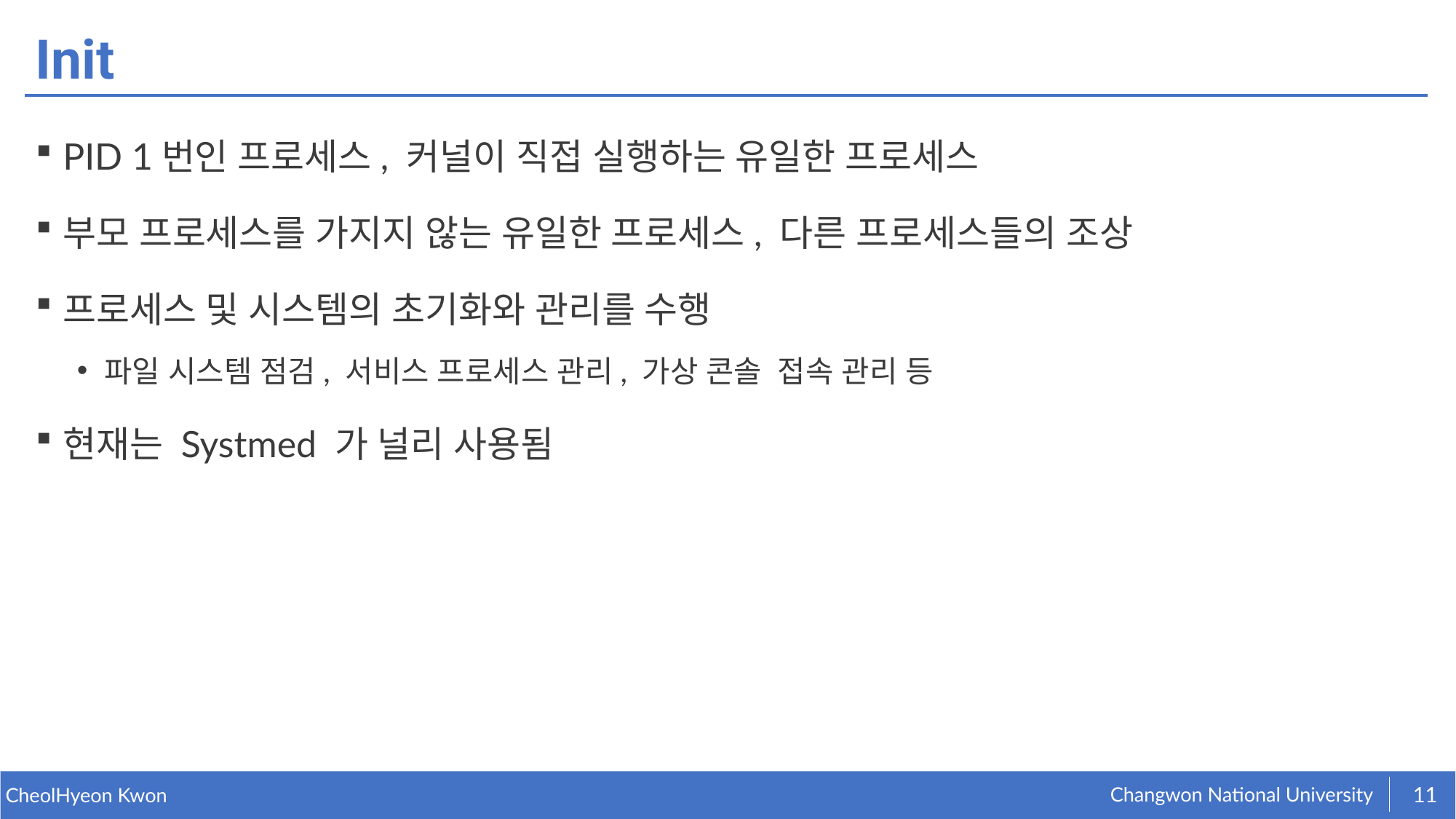

# Init
PID 1번인 프로세스, 커널이 직접 실행하는 유일한 프로세스
부모 프로세스를 가지지 않는 유일한 프로세스, 다른 프로세스들의 조상
프로세스 및 시스템의 초기화와 관리를 수행
파일 시스템 점검, 서비스 프로세스 관리, 가상 콘솔  접속 관리 등
현재는 Systmed 가 널리 사용됨

11